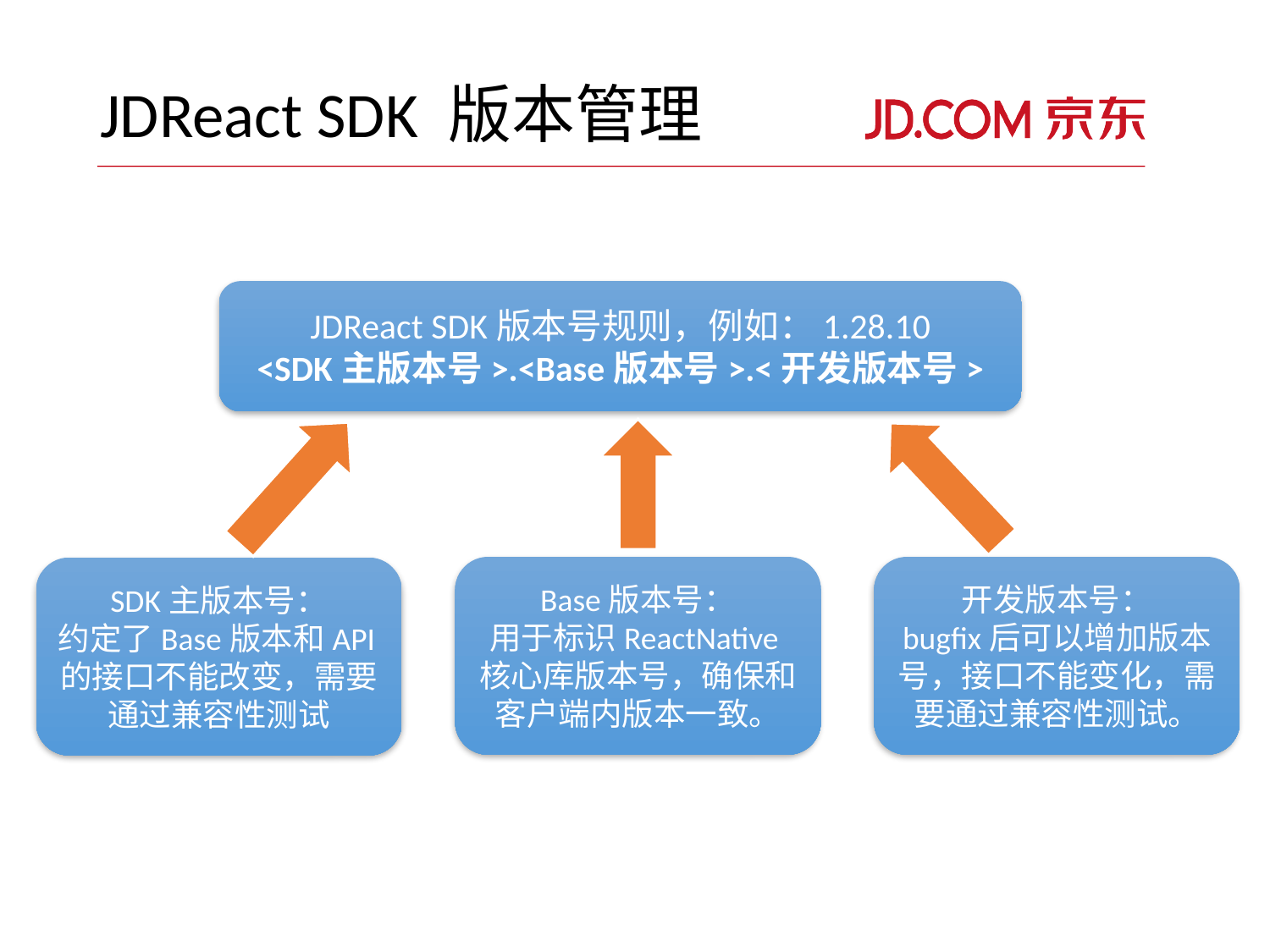

# JDReact SDK 版本管理
JDReact SDK版本号规则，例如：1.28.10
<SDK主版本号>.<Base版本号>.<开发版本号>

Base版本号：
用于标识ReactNative核心库版本号，确保和客户端内版本一致。
开发版本号：
bugfix后可以增加版本号，接口不能变化，需要通过兼容性测试。
SDK主版本号：
约定了Base版本和API的接口不能改变，需要通过兼容性测试